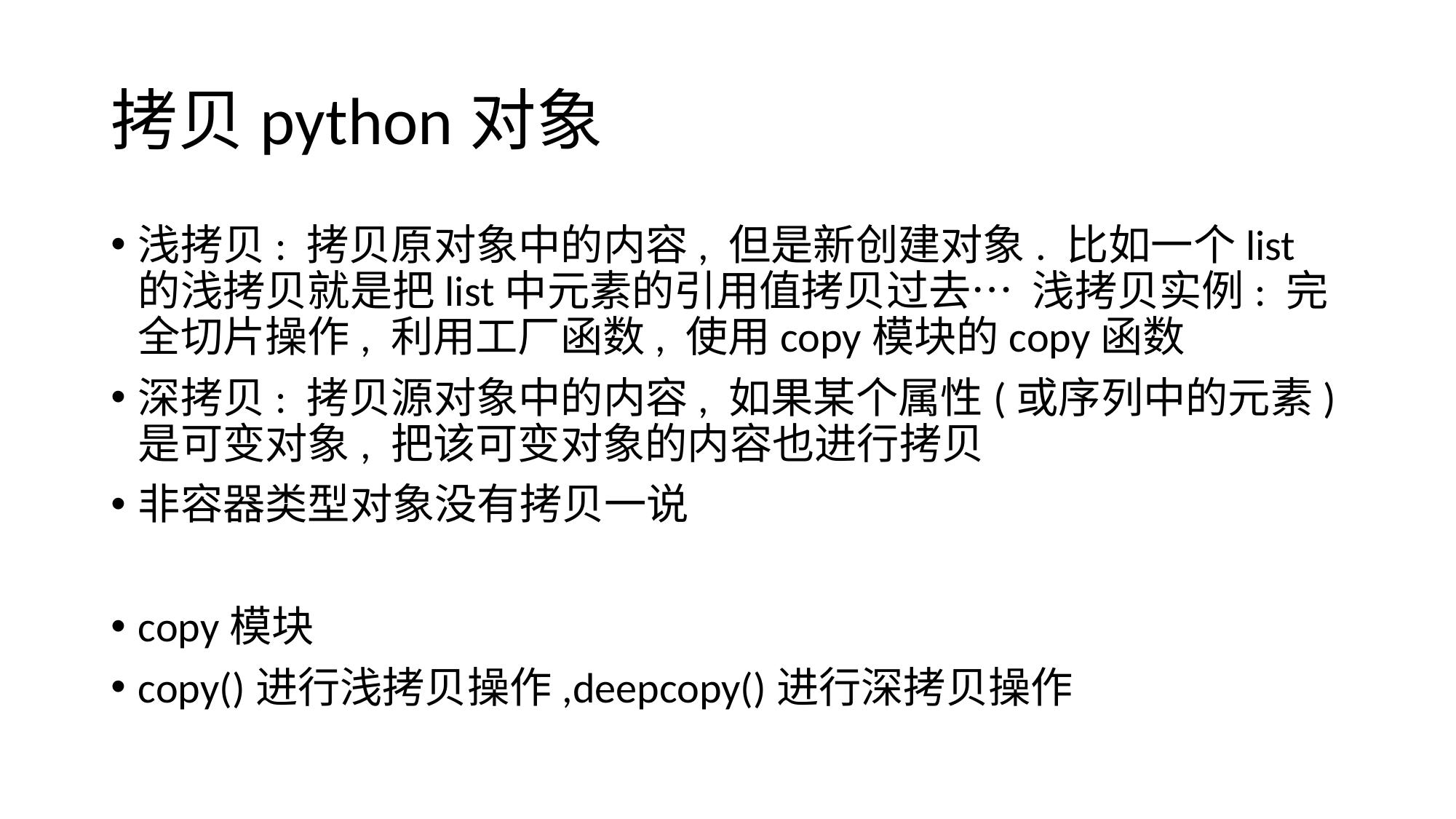

# 拷贝python对象
浅拷贝: 拷贝原对象中的内容, 但是新创建对象. 比如一个list的浅拷贝就是把list中元素的引用值拷贝过去…  浅拷贝实例: 完全切片操作, 利用工厂函数, 使用copy模块的copy函数
深拷贝: 拷贝源对象中的内容, 如果某个属性(或序列中的元素)是可变对象, 把该可变对象的内容也进行拷贝
非容器类型对象没有拷贝一说

copy模块
copy()进行浅拷贝操作,deepcopy()进行深拷贝操作